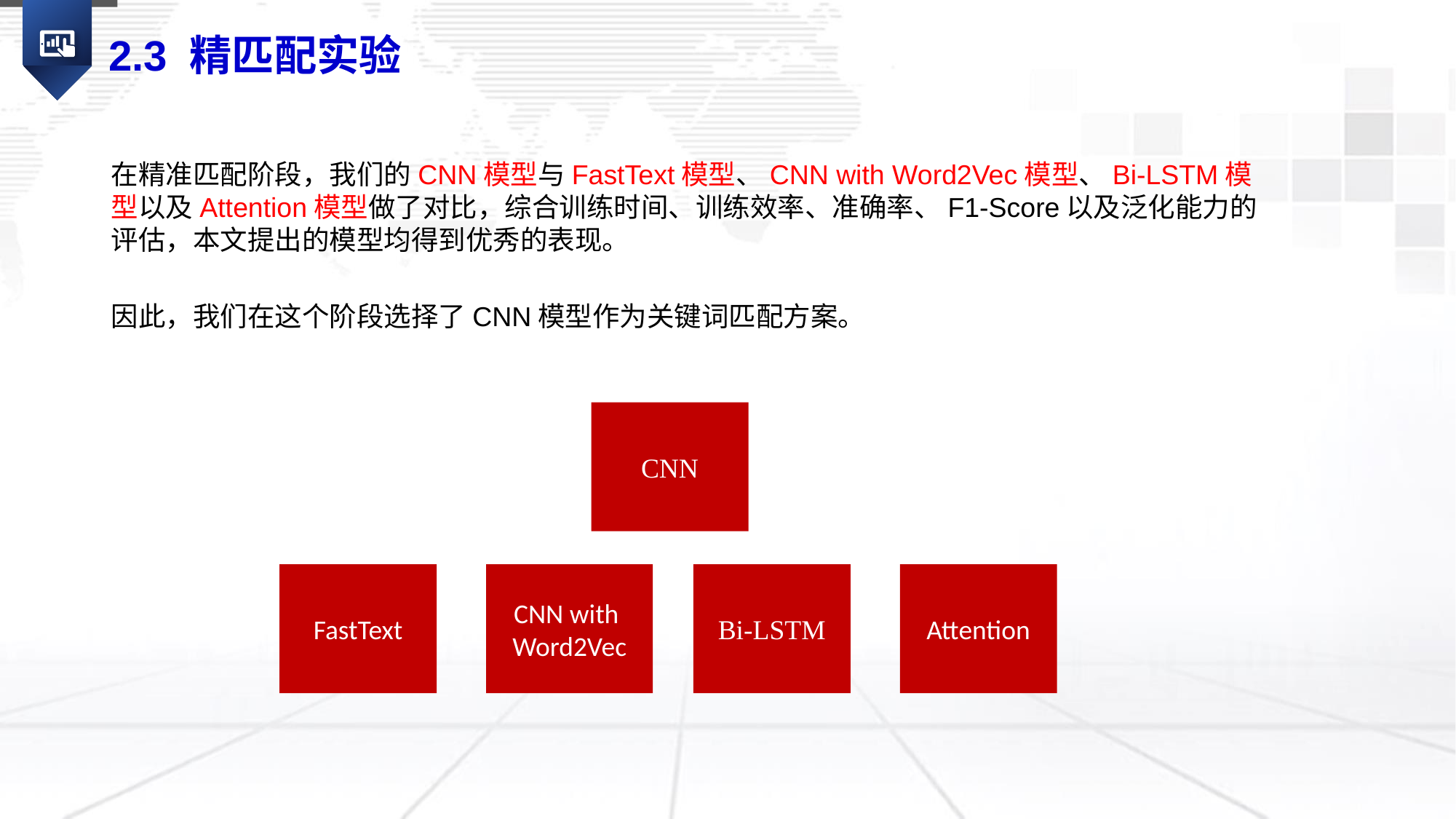

2.3 精匹配实验

在精准匹配阶段，我们的CNN模型与FastText模型、CNN with Word2Vec模型、Bi-LSTM模型以及Attention模型做了对比，综合训练时间、训练效率、准确率、F1-Score以及泛化能力的评估，本文提出的模型均得到优秀的表现。

因此，我们在这个阶段选择了CNN模型作为关键词匹配方案。
CNN
CNN with
Word2Vec
FastText
Bi-LSTM
Attention